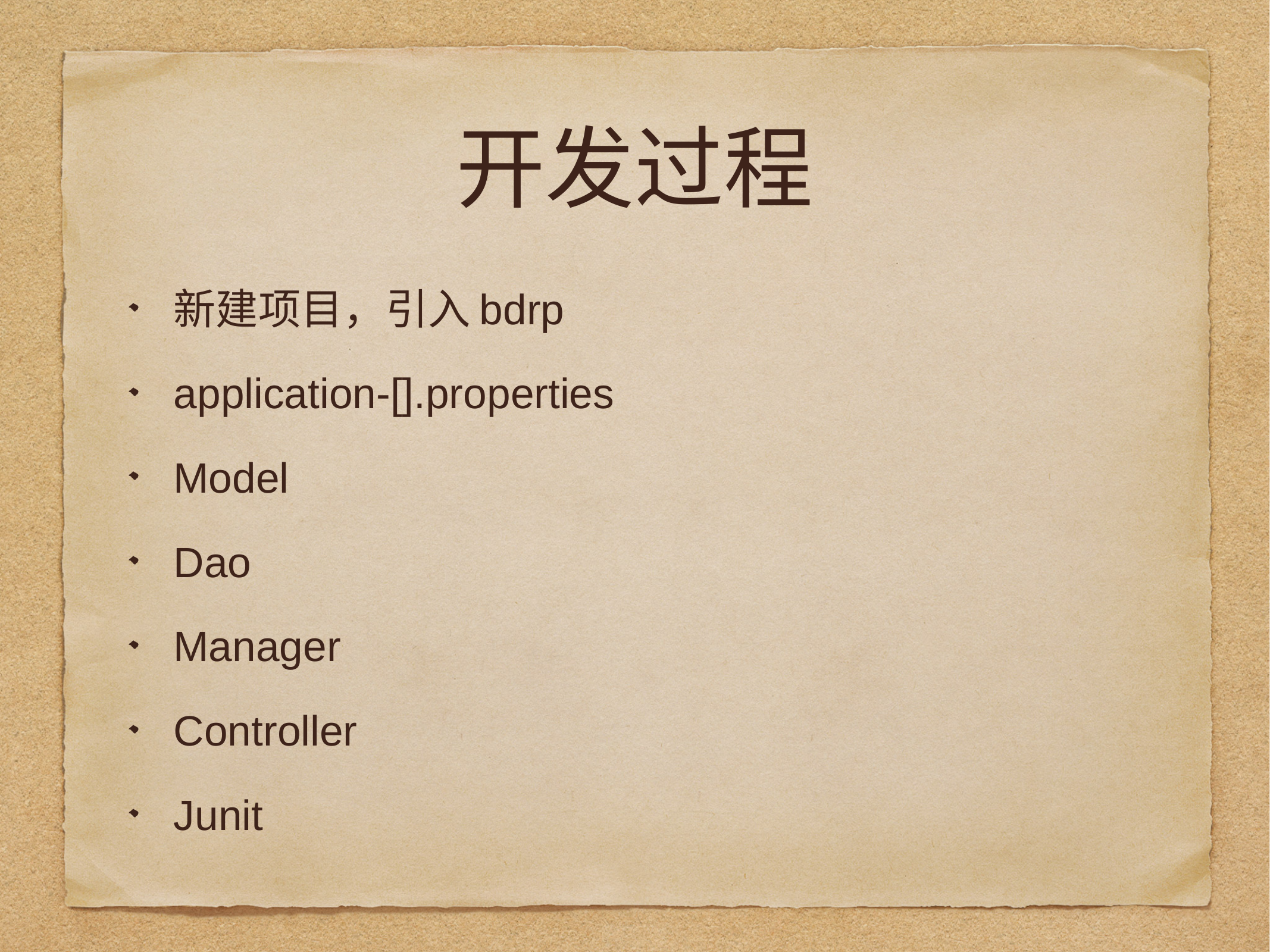

# 开发过程
新建项目，引入bdrp
application-[].properties
Model
Dao
Manager
Controller
Junit